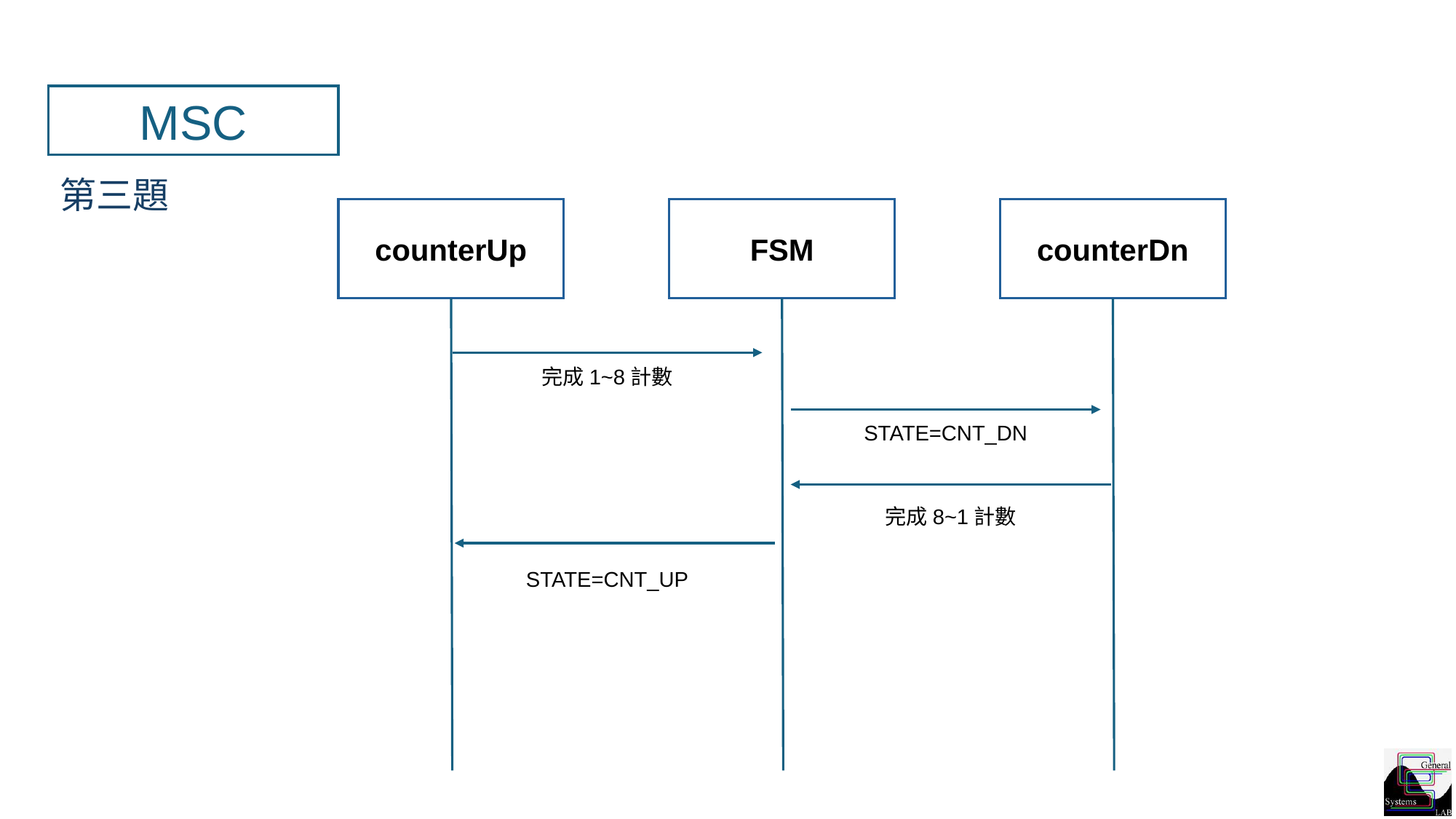

MSC
第三題
counterUp
FSM
counterDn
完成1~8計數
STATE=CNT_DN
完成8~1計數
STATE=CNT_UP